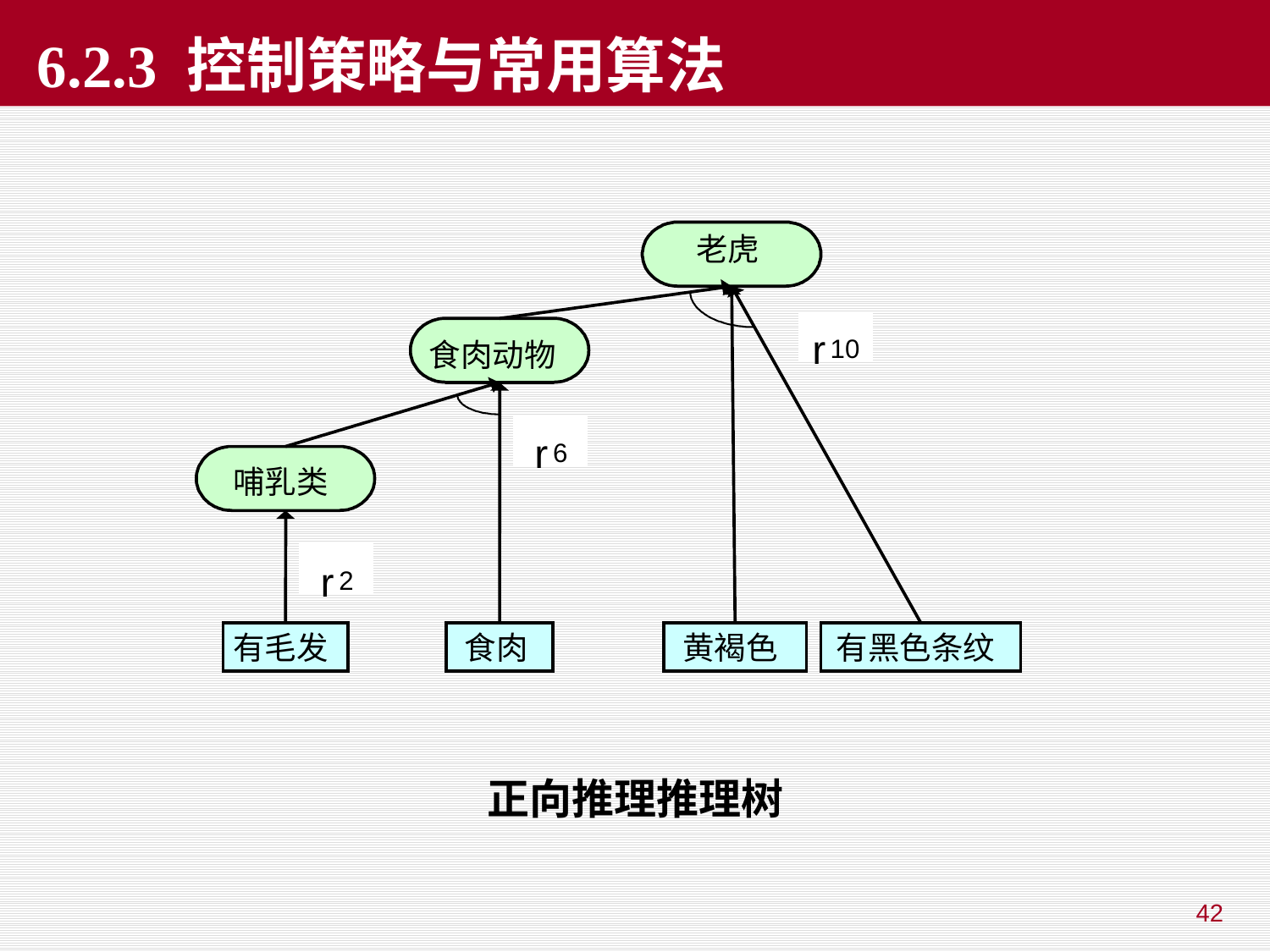

# 6.2.3 控制策略与常用算法

老虎

r

10
食肉动物

r
6

哺乳类

r
2
有毛发
食肉
黄褐色
有黑色条纹

正向推理推理树
42